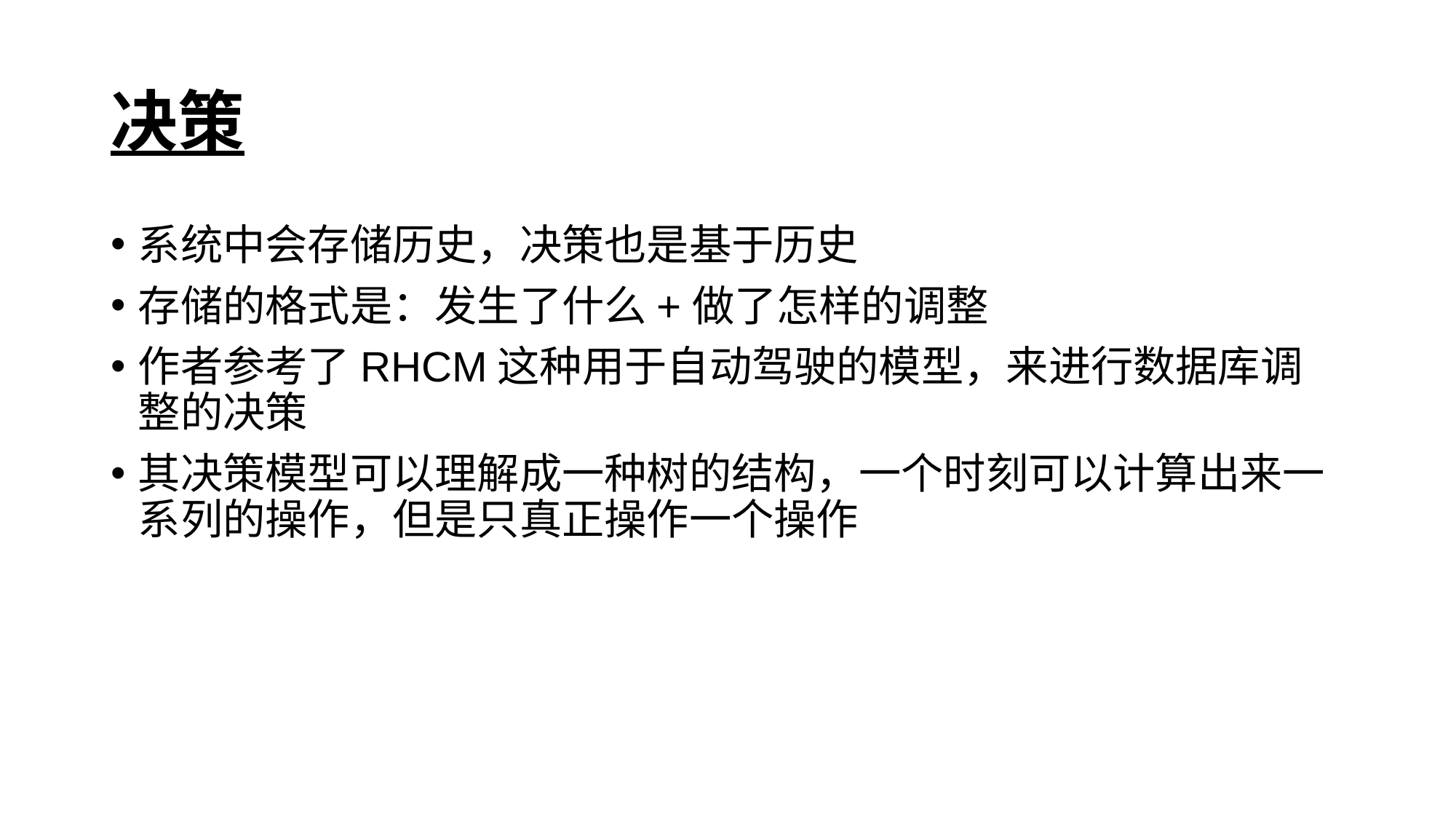

# 决策
系统中会存储历史，决策也是基于历史
存储的格式是：发生了什么+做了怎样的调整
作者参考了RHCM这种用于自动驾驶的模型，来进行数据库调整的决策
其决策模型可以理解成一种树的结构，一个时刻可以计算出来一系列的操作，但是只真正操作一个操作